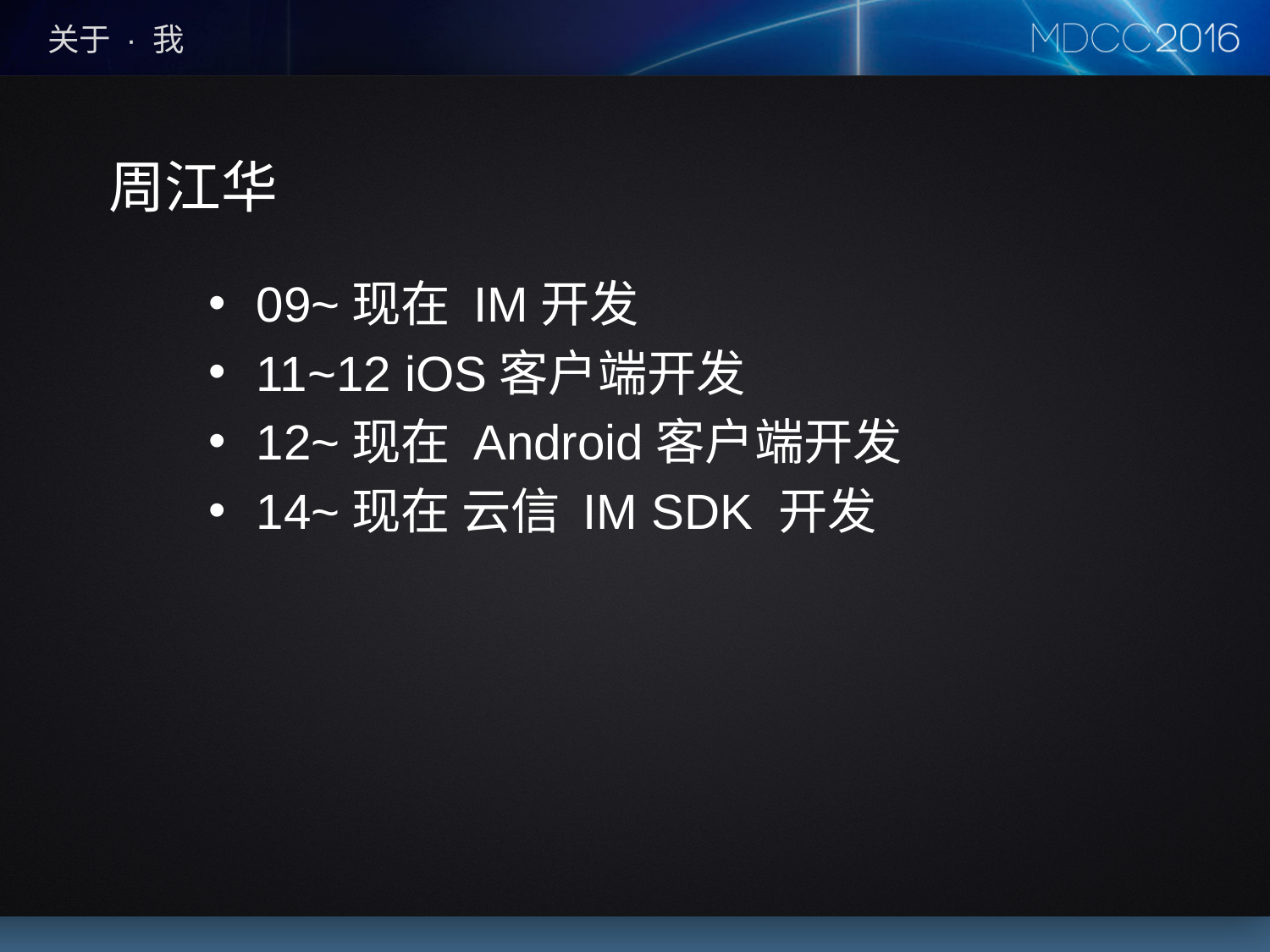

# 关于 · 我
周江华
09~现在 IM开发
11~12 iOS客户端开发
12~现在 Android客户端开发
14~现在 云信 IM SDK 开发